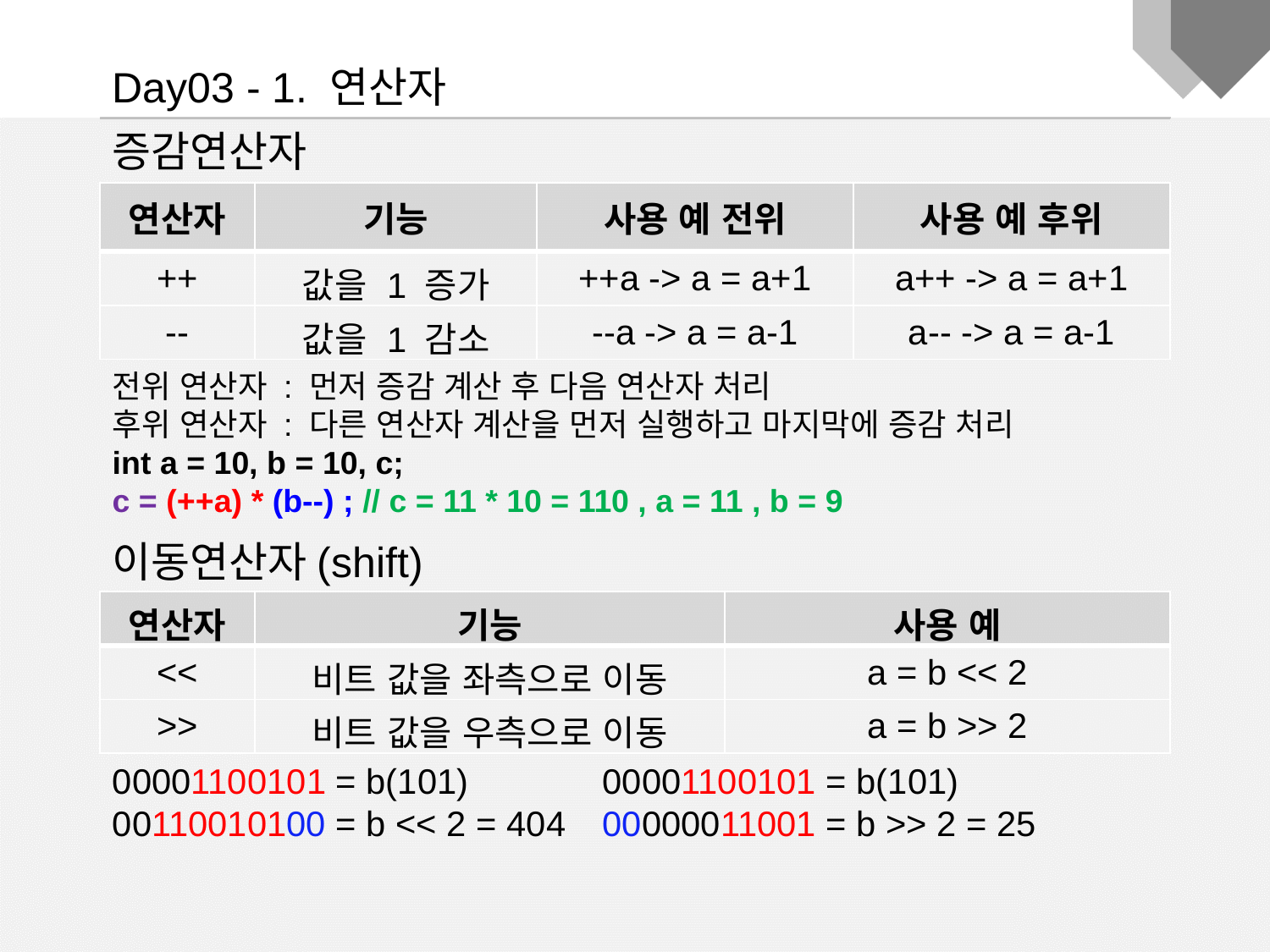

Day03 - 1. 연산자
증감연산자

전위 연산자 : 먼저 증감 계산 후 다음 연산자 처리
후위 연산자 : 다른 연산자 계산을 먼저 실행하고 마지막에 증감 처리
int a = 10, b = 10, c;
c = (++a) * (b--) ; // c = 11 * 10 = 110 , a = 11 , b = 9
| 연산자 | 기능 | 사용 예 전위 | 사용 예 후위 |
| --- | --- | --- | --- |
| ++ | 값을 1 증가 | ++a -> a = a+1 | a++ -> a = a+1 |
| -- | 값을 1 감소 | --a -> a = a-1 | a-- -> a = a-1 |
이동연산자(shift)
| 연산자 | 기능 | 사용 예 |
| --- | --- | --- |
| << | 비트 값을 좌측으로 이동 | a = b << 2 |
| >> | 비트 값을 우측으로 이동 | a = b >> 2 |
00001100101 = b(101)
00110010100 = b << 2 = 404
00001100101 = b(101)
00000011001 = b >> 2 = 25